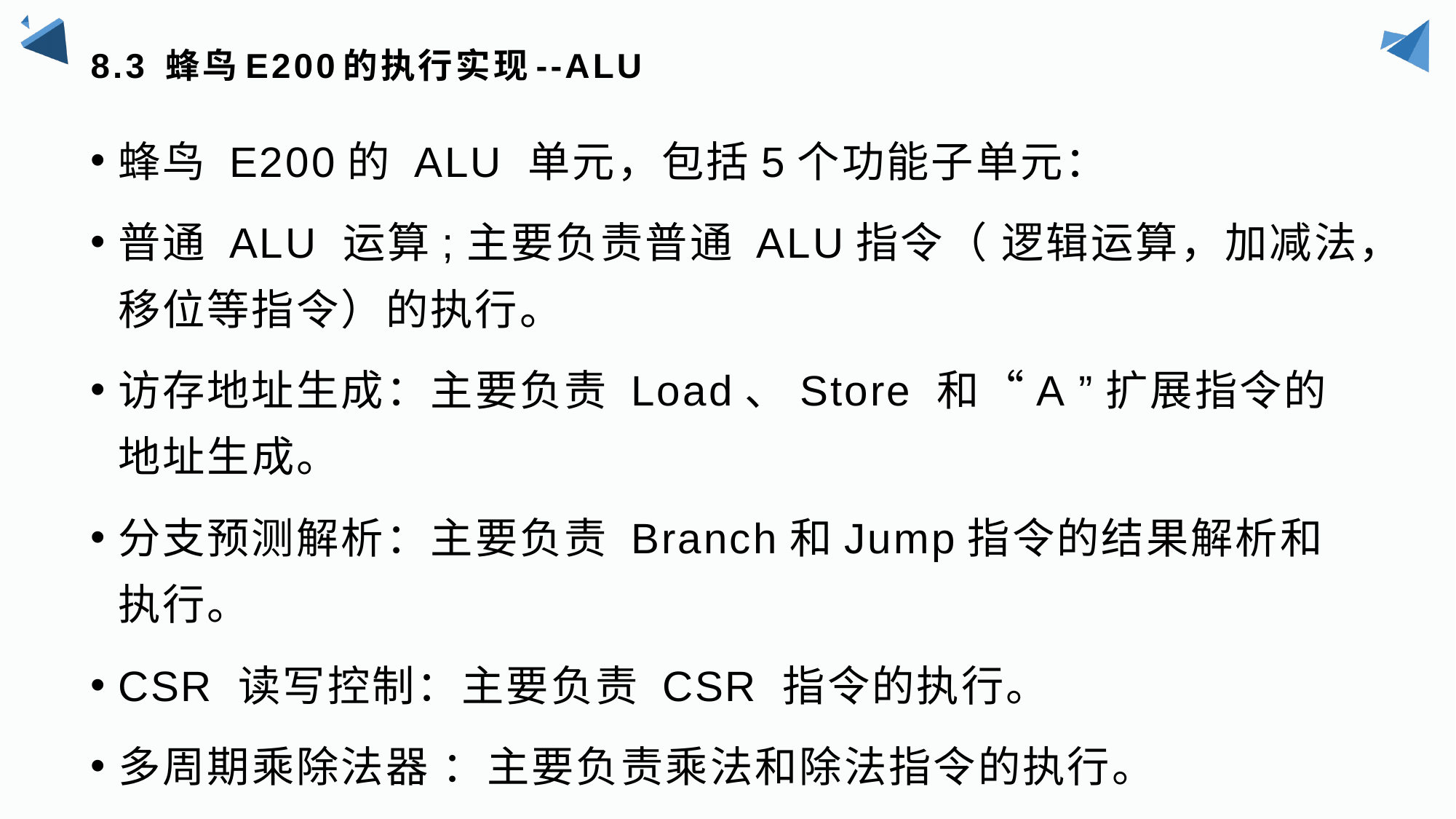

# 8.3 蜂鸟E200的执行实现--ALU
蜂鸟 E200的 ALU 单元，包括5个功能子单元：
普通 ALU 运算;主要负责普通 ALU指令（ 逻辑运算，加减法，移位等指令）的执行。
访存地址生成：主要负责 Load、Store 和“A ”扩展指令的地址生成。
分支预测解析：主要负责 Branch和Jump指令的结果解析和执行。
CSR 读写控制：主要负责 CSR 指令的执行。
多周期乘除法器 ：主要负责乘法和除法指令的执行。